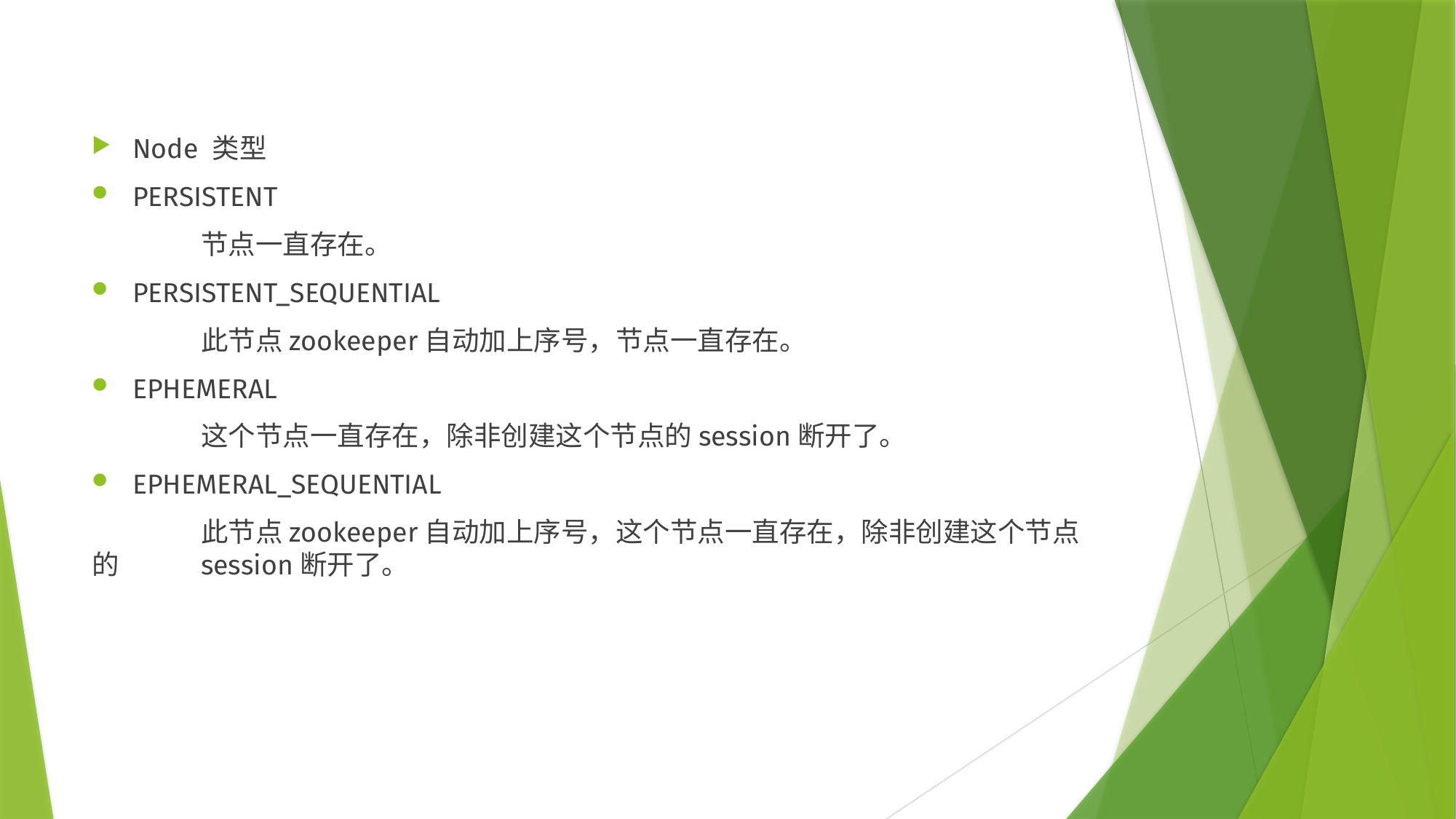

Node 类型
PERSISTENT
	节点一直存在。
PERSISTENT_SEQUENTIAL
	此节点zookeeper自动加上序号，节点一直存在。
EPHEMERAL
	这个节点一直存在，除非创建这个节点的session断开了。
EPHEMERAL_SEQUENTIAL
	此节点zookeeper自动加上序号，这个节点一直存在，除非创建这个节点的	session断开了。